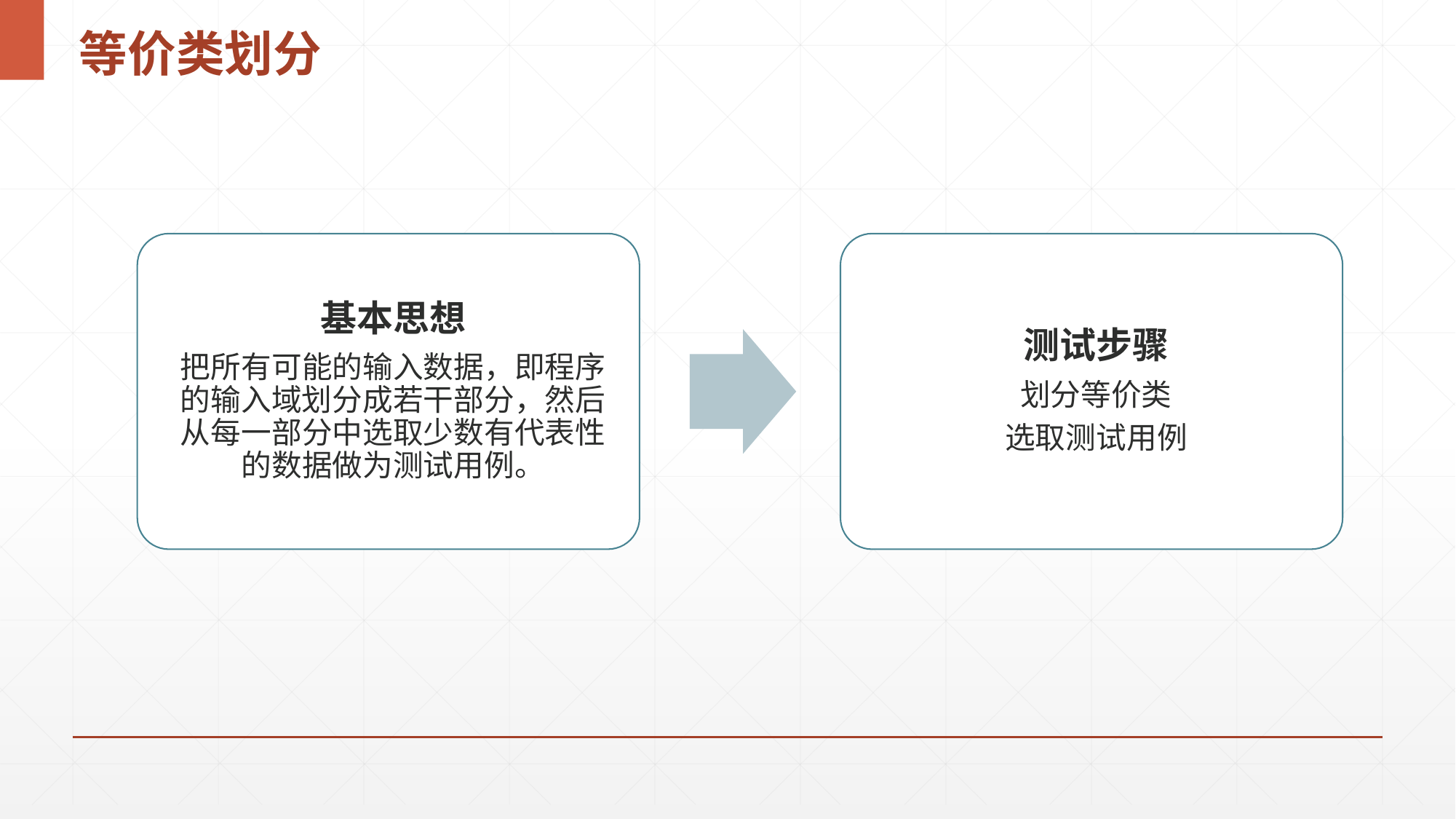

# 等价类划分
基本思想
把所有可能的输入数据，即程序的输入域划分成若干部分，然后从每一部分中选取少数有代表性的数据做为测试用例。

测试步骤
划分等价类
选取测试用例